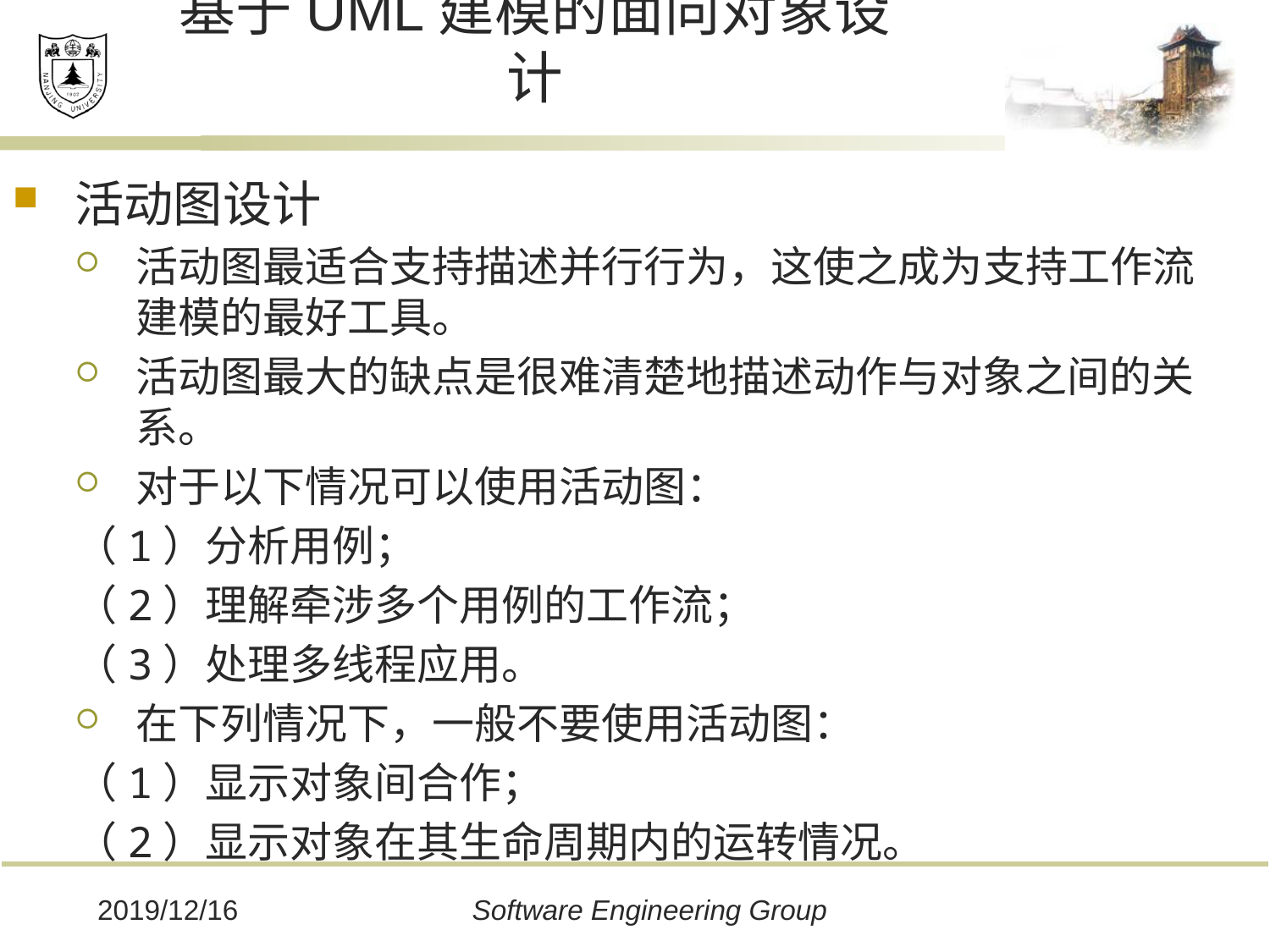

# 基于UML建模的面向对象设计
活动图设计
活动图最适合支持描述并行行为，这使之成为支持工作流建模的最好工具。
活动图最大的缺点是很难清楚地描述动作与对象之间的关系。
对于以下情况可以使用活动图：
（1）分析用例；
（2）理解牵涉多个用例的工作流；
（3）处理多线程应用。
在下列情况下，一般不要使用活动图：
（1）显示对象间合作；
（2）显示对象在其生命周期内的运转情况。

2019/12/16
Software Engineering Group